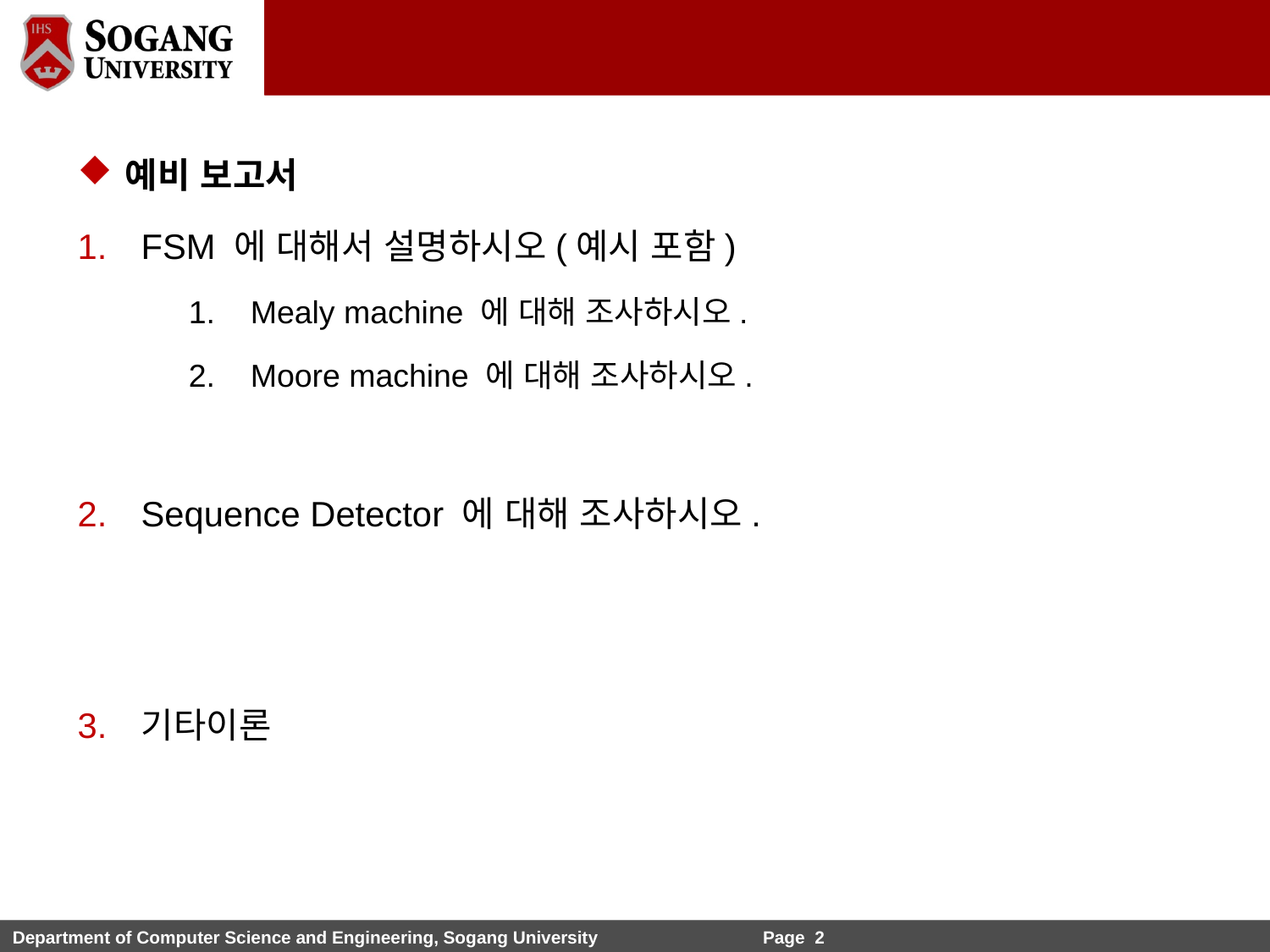

예비 보고서
FSM 에 대해서 설명하시오(예시 포함)
1.    Mealy machine 에 대해 조사하시오.
2.    Moore machine 에 대해 조사하시오.

Sequence Detector 에 대해 조사하시오.

기타이론